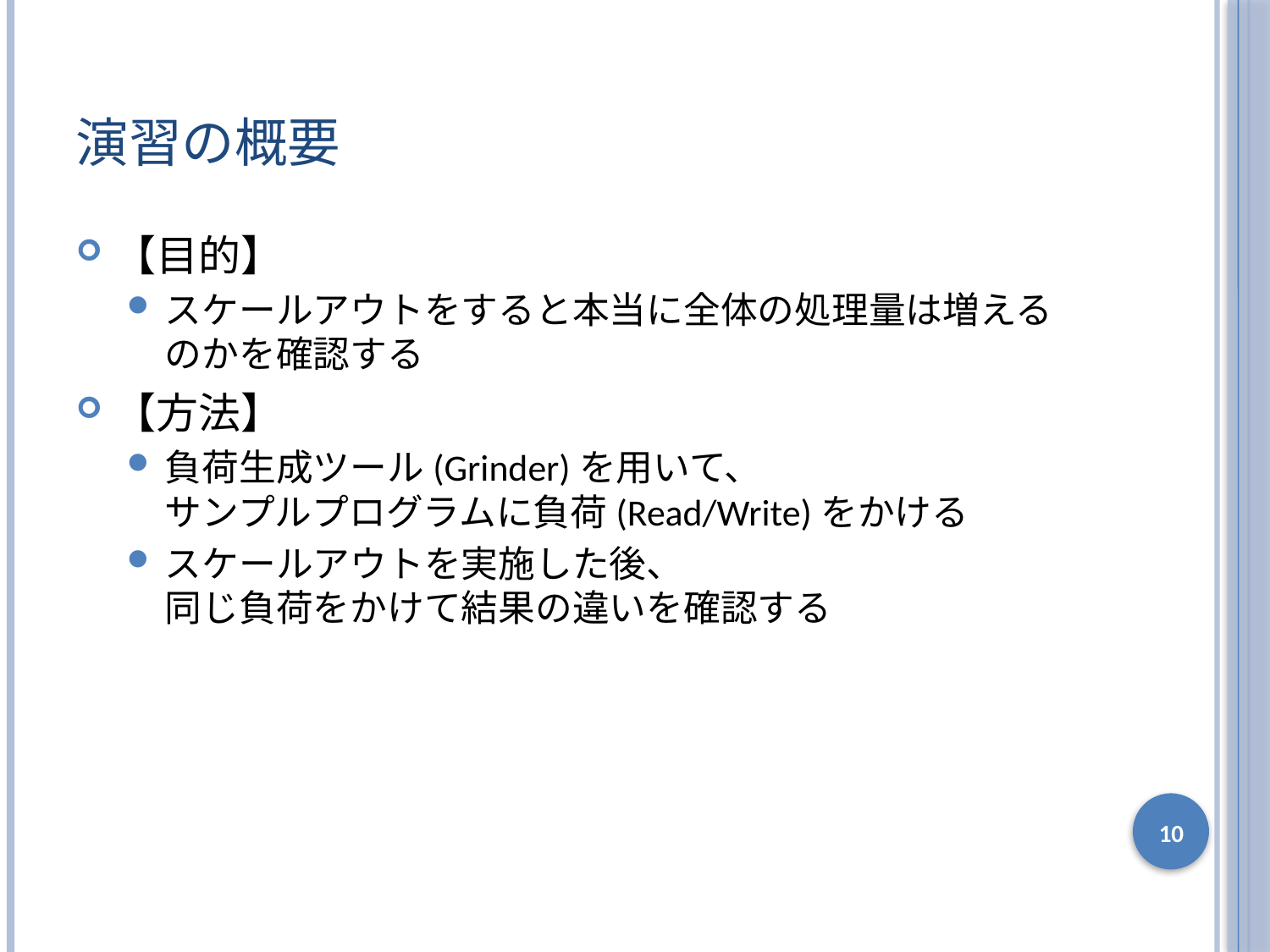

# 演習の概要
【目的】
スケールアウトをすると本当に全体の処理量は増えるのかを確認する
【方法】
負荷生成ツール(Grinder)を用いて、
サンプルプログラムに負荷(Read/Write)をかける
スケールアウトを実施した後、
同じ負荷をかけて結果の違いを確認する
10